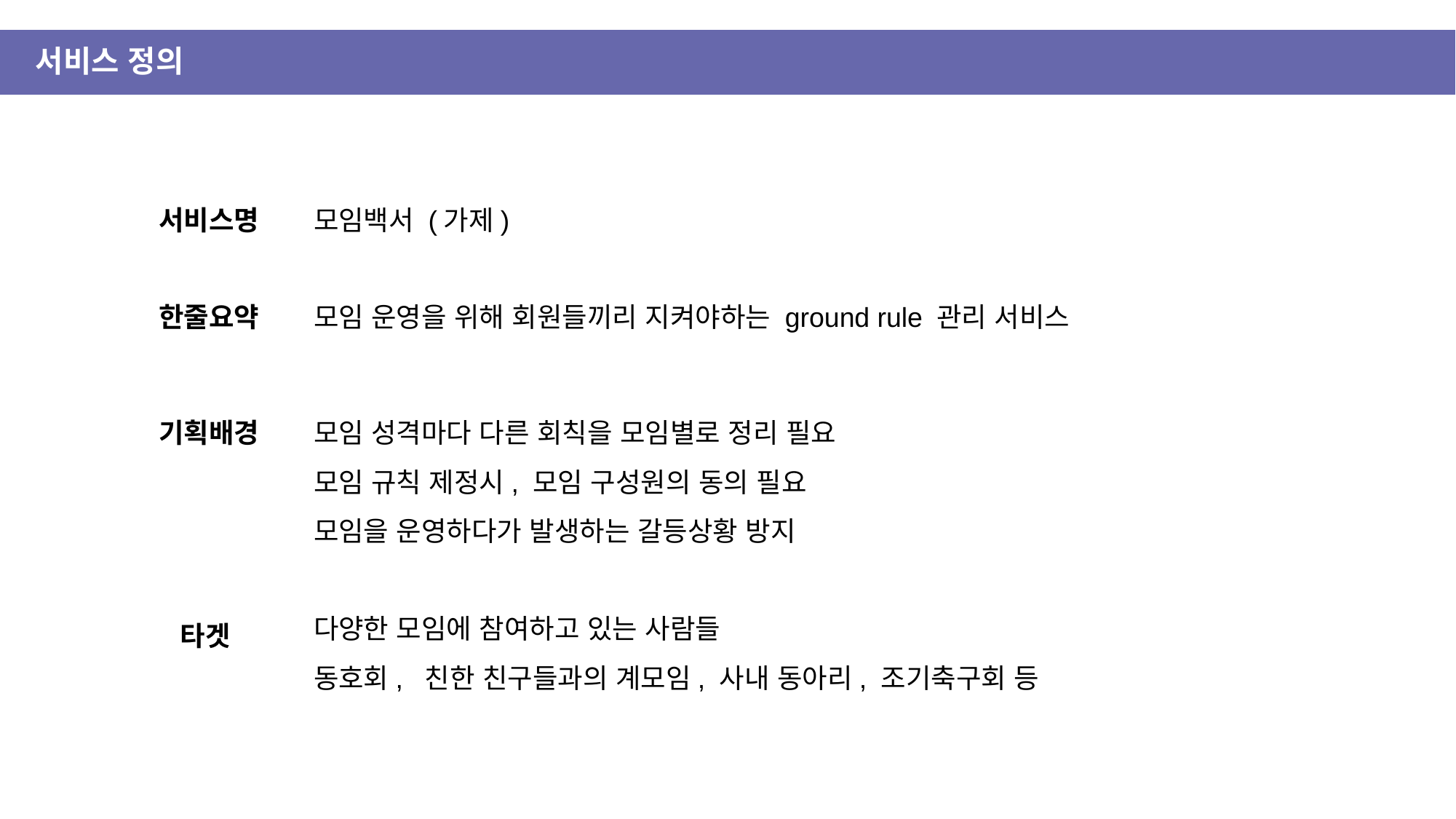

# 서비스 정의
서비스명
모임백서 (가제)
한줄요약
모임 운영을 위해 회원들끼리 지켜야하는 ground rule 관리 서비스
기획배경
모임 성격마다 다른 회칙을 모임별로 정리 필요
모임 규칙 제정시, 모임 구성원의 동의 필요
모임을 운영하다가 발생하는 갈등상황 방지
다양한 모임에 참여하고 있는 사람들
동호회,  친한 친구들과의 계모임, 사내 동아리, 조기축구회 등
타겟